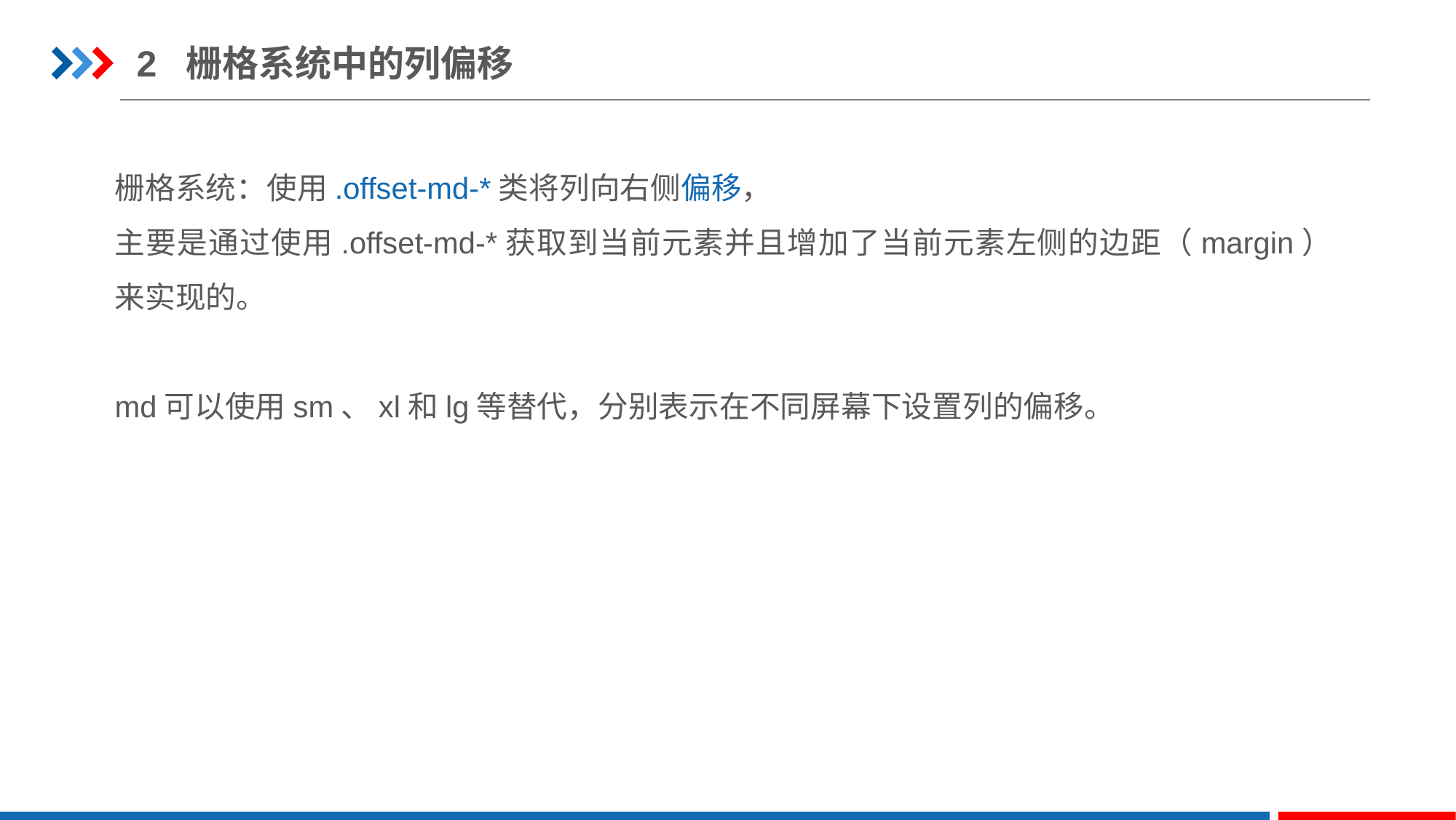

2  栅格系统中的列偏移
栅格系统：使用.offset-md-*类将列向右侧偏移，
主要是通过使用.offset-md-*获取到当前元素并且增加了当前元素左侧的边距（margin）来实现的。

md可以使用sm、xl和lg等替代，分别表示在不同屏幕下设置列的偏移。